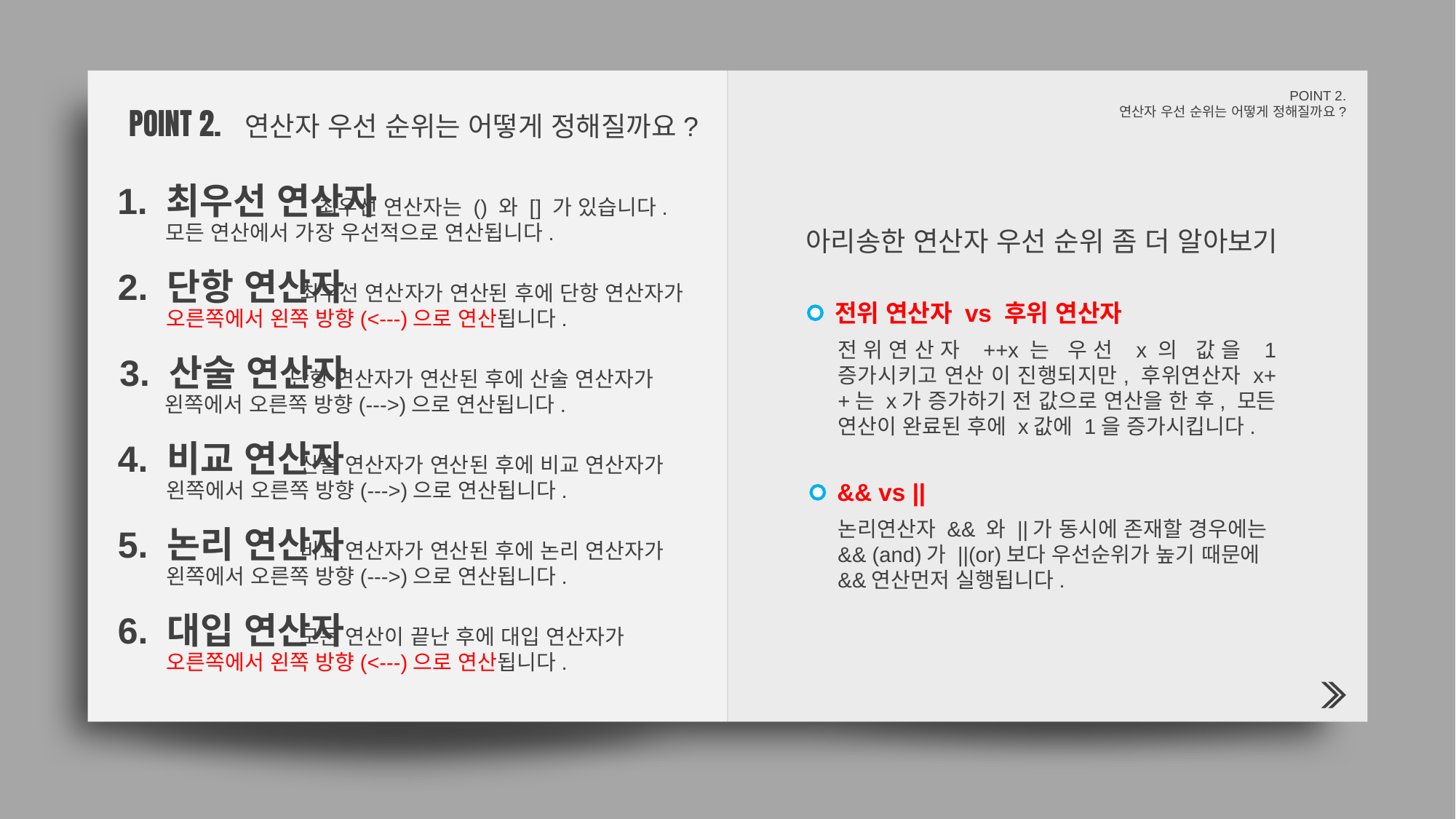

POINT 2.
연산자 우선 순위는 어떻게 정해질까요?
POINT 2.
연산자 우선 순위는 어떻게 정해질까요?
1. 최우선 연산자
                                        최우선 연산자는 () 와 [] 가 있습니다.
      모든 연산에서 가장 우선적으로 연산됩니다.
아리송한 연산자 우선 순위 좀 더 알아보기
2. 단항 연산자
                                    최우선 연산자가 연산된 후에 단항 연산자가
      오른쪽에서 왼쪽 방향(<---)으로 연산됩니다.
전위 연산자 vs 후위 연산자

전위연산자 ++x는 우선 x의 값을 1 증가시키고 연산 이 진행되지만, 후위연산자 x++는 x가 증가하기 전 값으로 연산을 한 후, 모든 연산이 완료된 후에 x값에 1을 증가시킵니다.
3. 산술 연산자
                                           단항 연산자가 연산된 후에 산술 연산자가
             왼쪽에서 오른쪽 방향(--->)으로 연산됩니다.
4. 비교 연산자
                                    산술 연산자가 연산된 후에 비교 연산자가
      왼쪽에서 오른쪽 방향(--->)으로 연산됩니다.
&& vs ||

논리연산자 && 와 ||가 동시에 존재할 경우에는 && (and)가 ||(or)보다 우선순위가 높기 때문에 &&연산먼저 실행됩니다.

5. 논리 연산자
                                    비교 연산자가 연산된 후에 논리 연산자가
      왼쪽에서 오른쪽 방향(--->)으로 연산됩니다.
6. 대입 연산자
                                    모든 연산이 끝난 후에 대입 연산자가
      오른쪽에서 왼쪽 방향(<---)으로 연산됩니다.